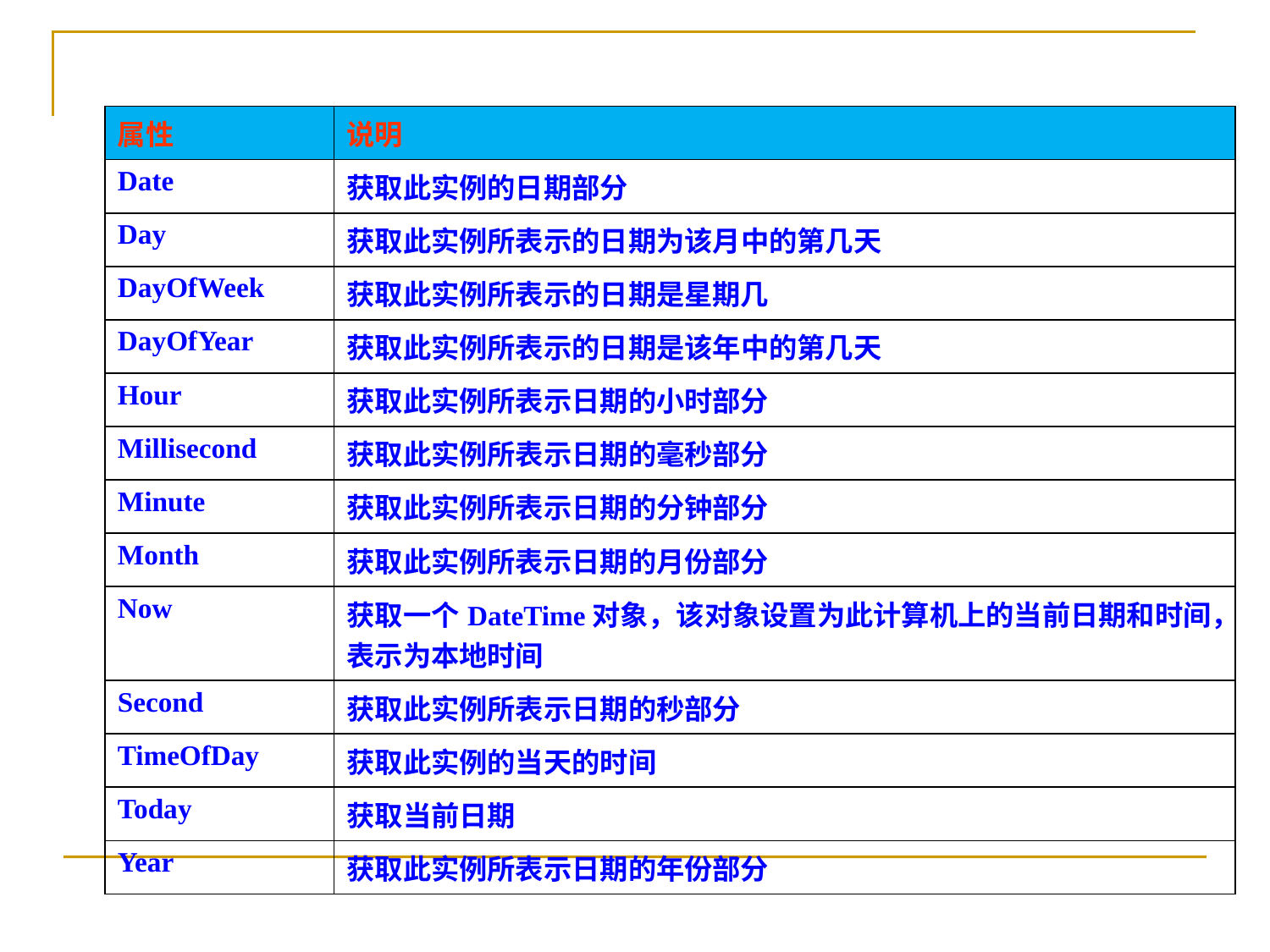

| 属性 | 说明 |
| --- | --- |
| Date | 获取此实例的日期部分 |
| Day | 获取此实例所表示的日期为该月中的第几天 |
| DayOfWeek | 获取此实例所表示的日期是星期几 |
| DayOfYear | 获取此实例所表示的日期是该年中的第几天 |
| Hour | 获取此实例所表示日期的小时部分 |
| Millisecond | 获取此实例所表示日期的毫秒部分 |
| Minute | 获取此实例所表示日期的分钟部分 |
| Month | 获取此实例所表示日期的月份部分 |
| Now | 获取一个DateTime对象，该对象设置为此计算机上的当前日期和时间，表示为本地时间 |
| Second | 获取此实例所表示日期的秒部分 |
| TimeOfDay | 获取此实例的当天的时间 |
| Today | 获取当前日期 |
| Year | 获取此实例所表示日期的年份部分 |